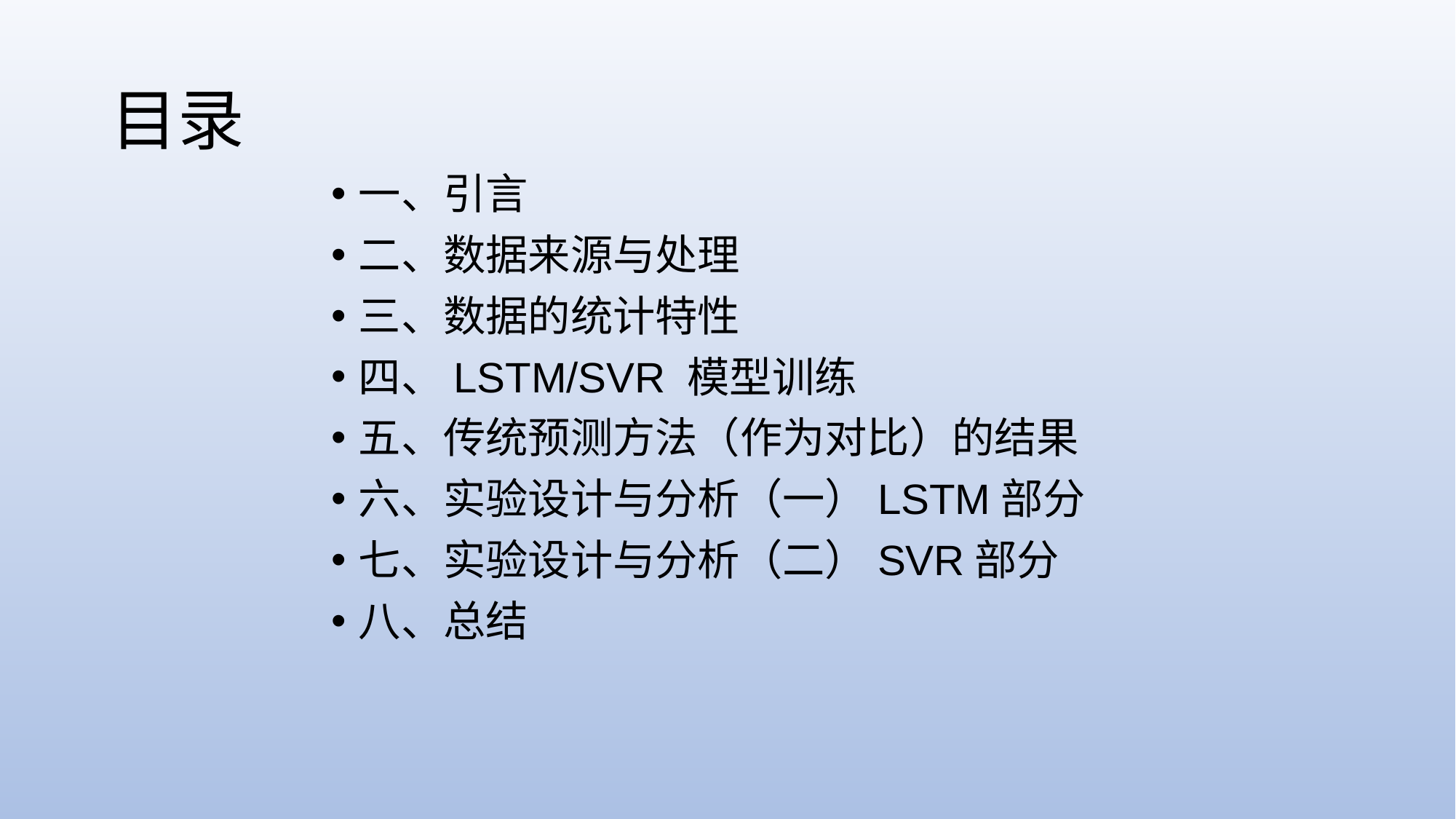

# 目录
一、引言
二、数据来源与处理
三、数据的统计特性
四、LSTM/SVR 模型训练
五、传统预测方法（作为对比）的结果
六、实验设计与分析（一）LSTM部分
七、实验设计与分析（二）SVR部分
八、总结